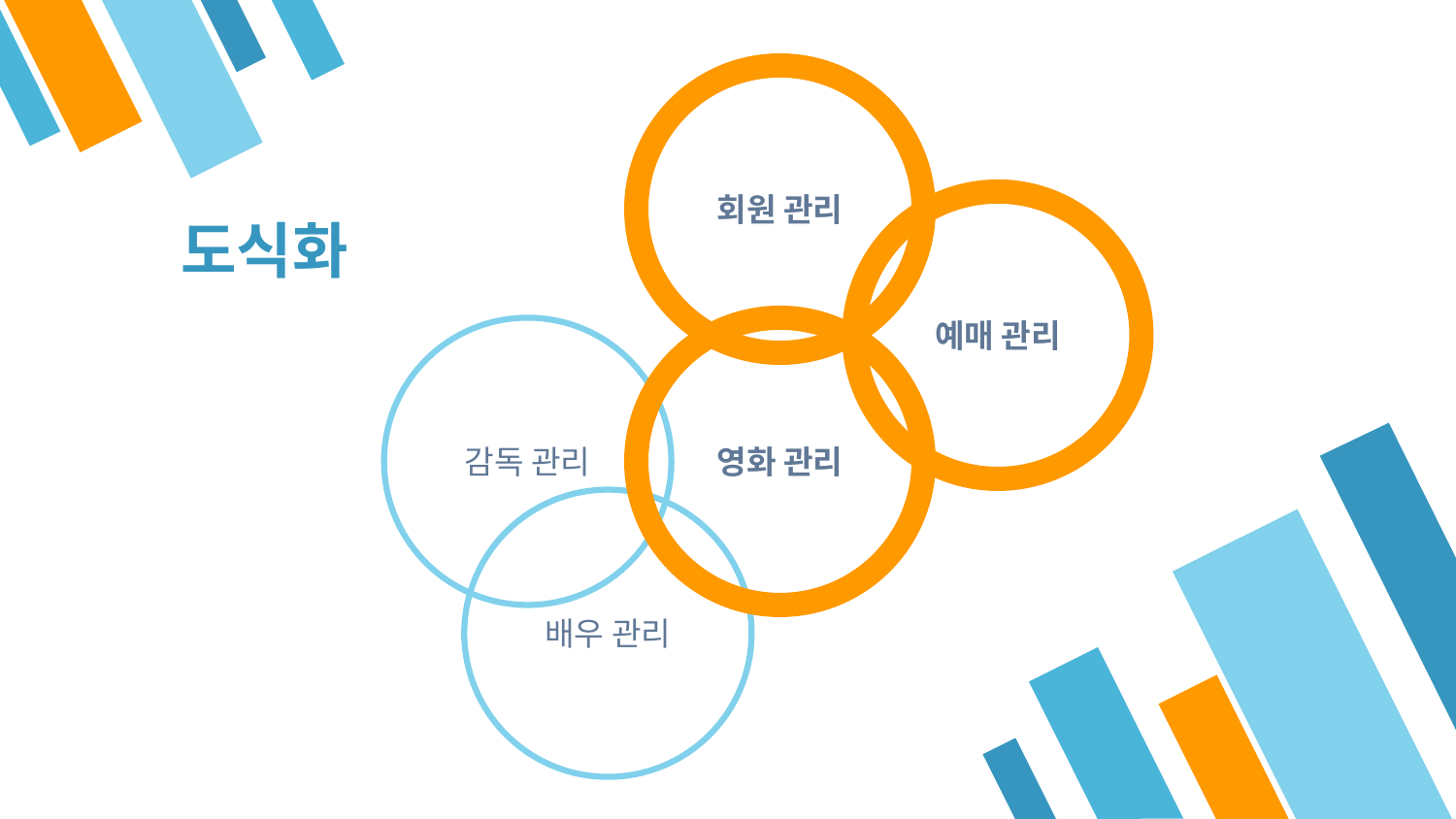

회원 관리
# 도식화
예매 관리
감독 관리
영화 관리
배우 관리